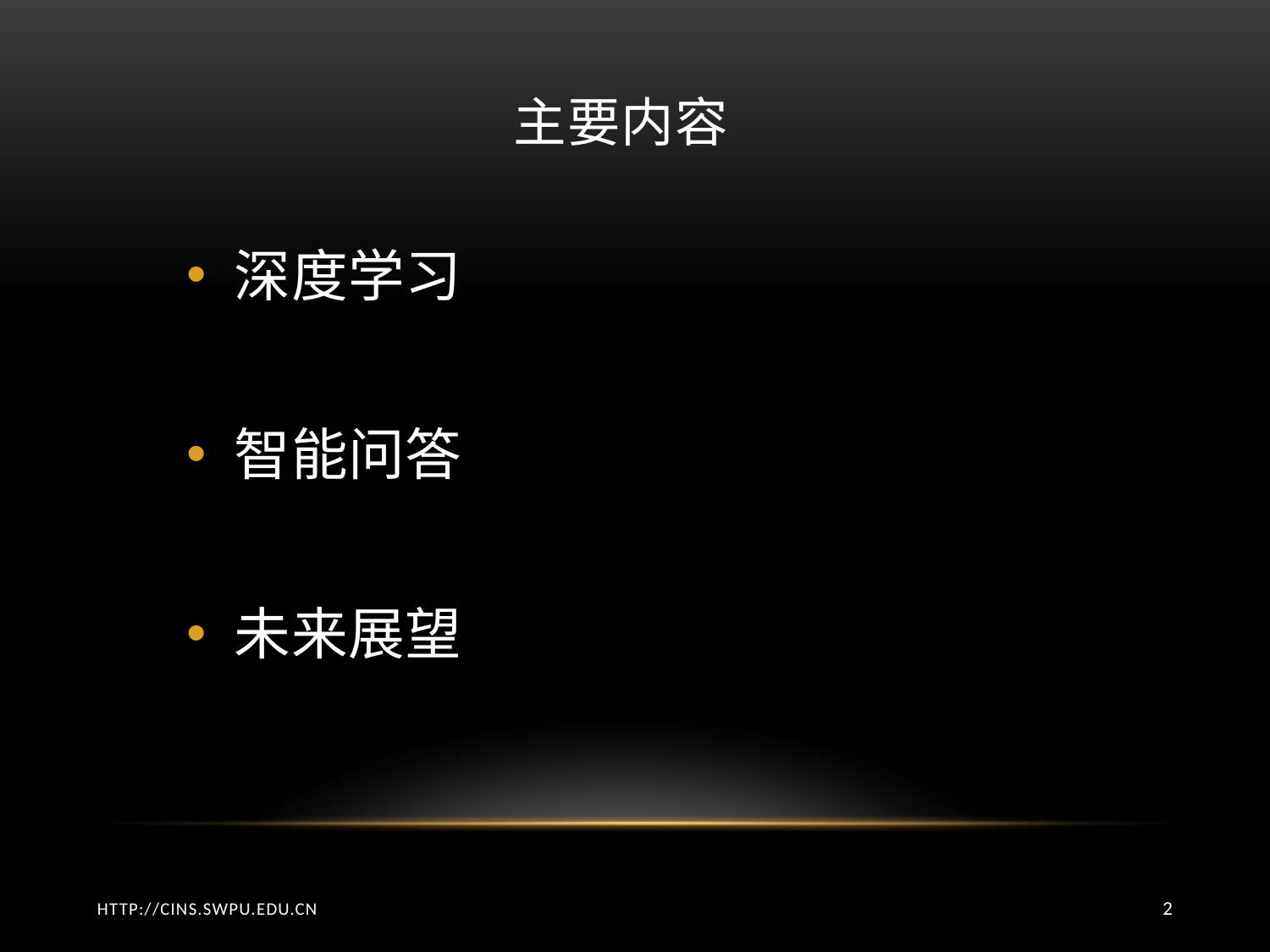

# 主要内容
深度学习

智能问答

未来展望
http://cins.swpu.edu.cn
2